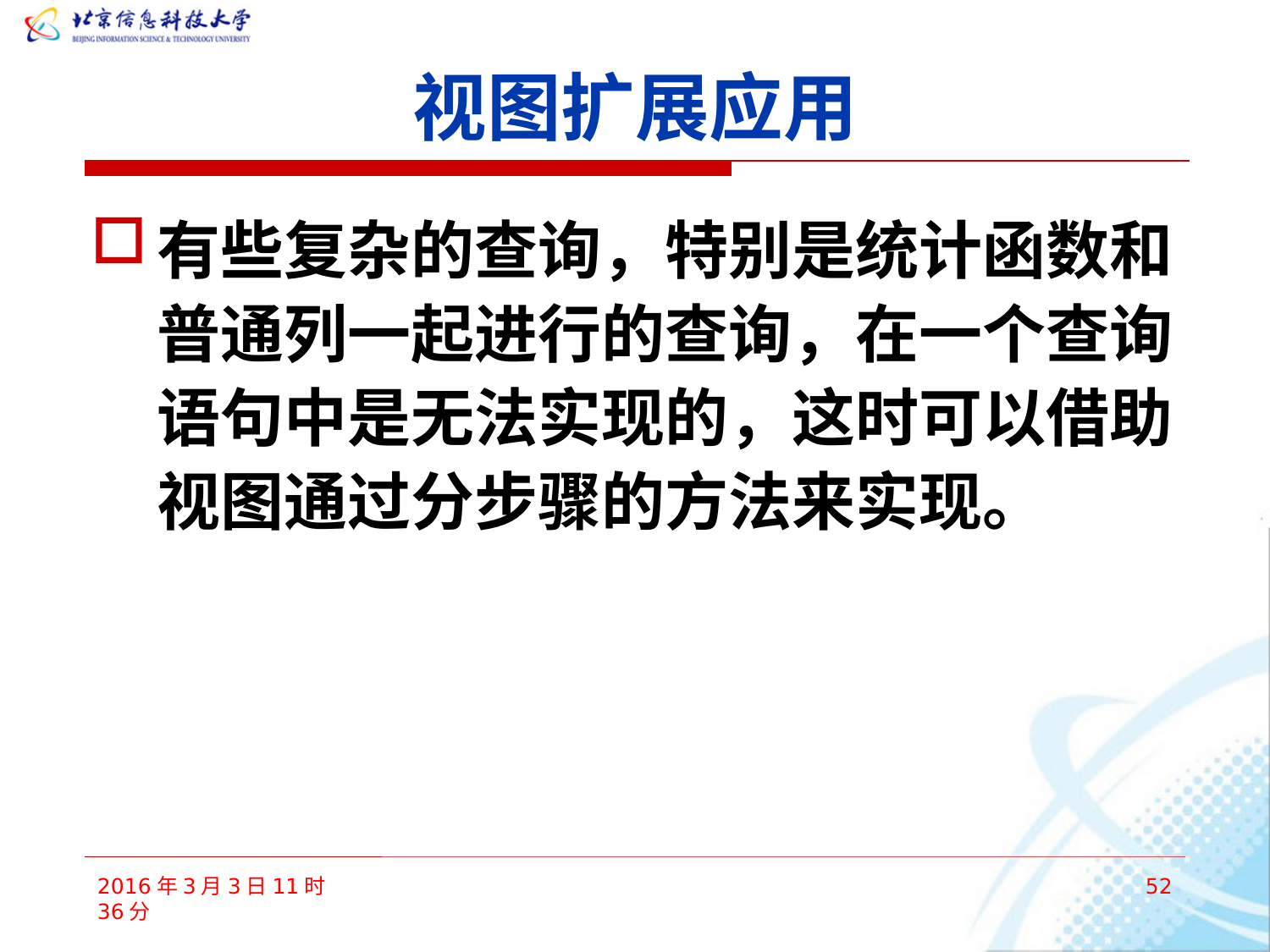

# 视图扩展应用
有些复杂的查询，特别是统计函数和普通列一起进行的查询，在一个查询语句中是无法实现的，这时可以借助视图通过分步骤的方法来实现。
2016年3月3日11时36分
52